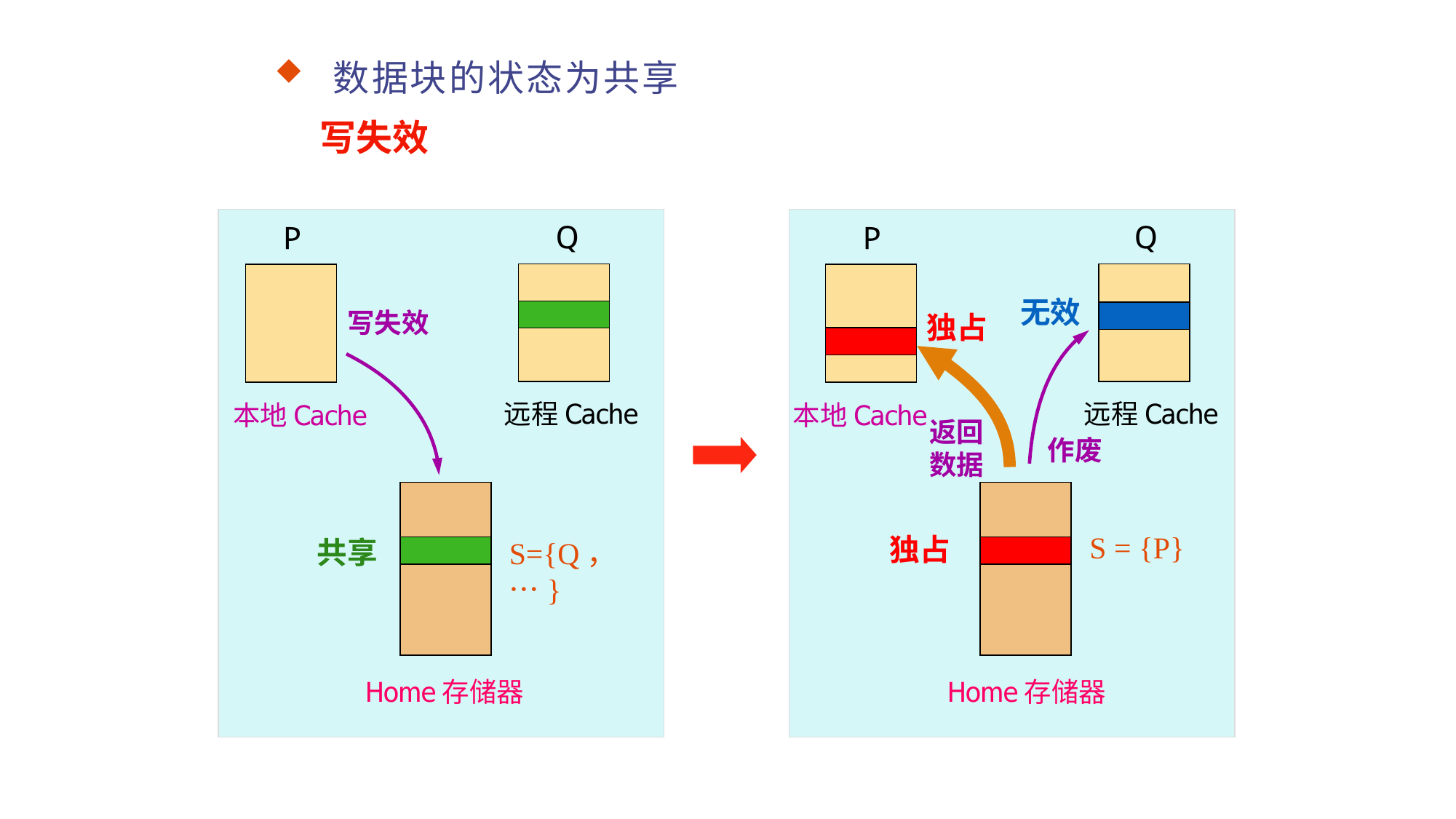

# 数据块的状态为共享
写失效

Q
P

本地Cache
返回数据

Home存储器
远程Cache
Q
P

无效

写失效

独占
S = {P}
独占

远程Cache
本地Cache
作废

共享
S={Q，…}

Home存储器